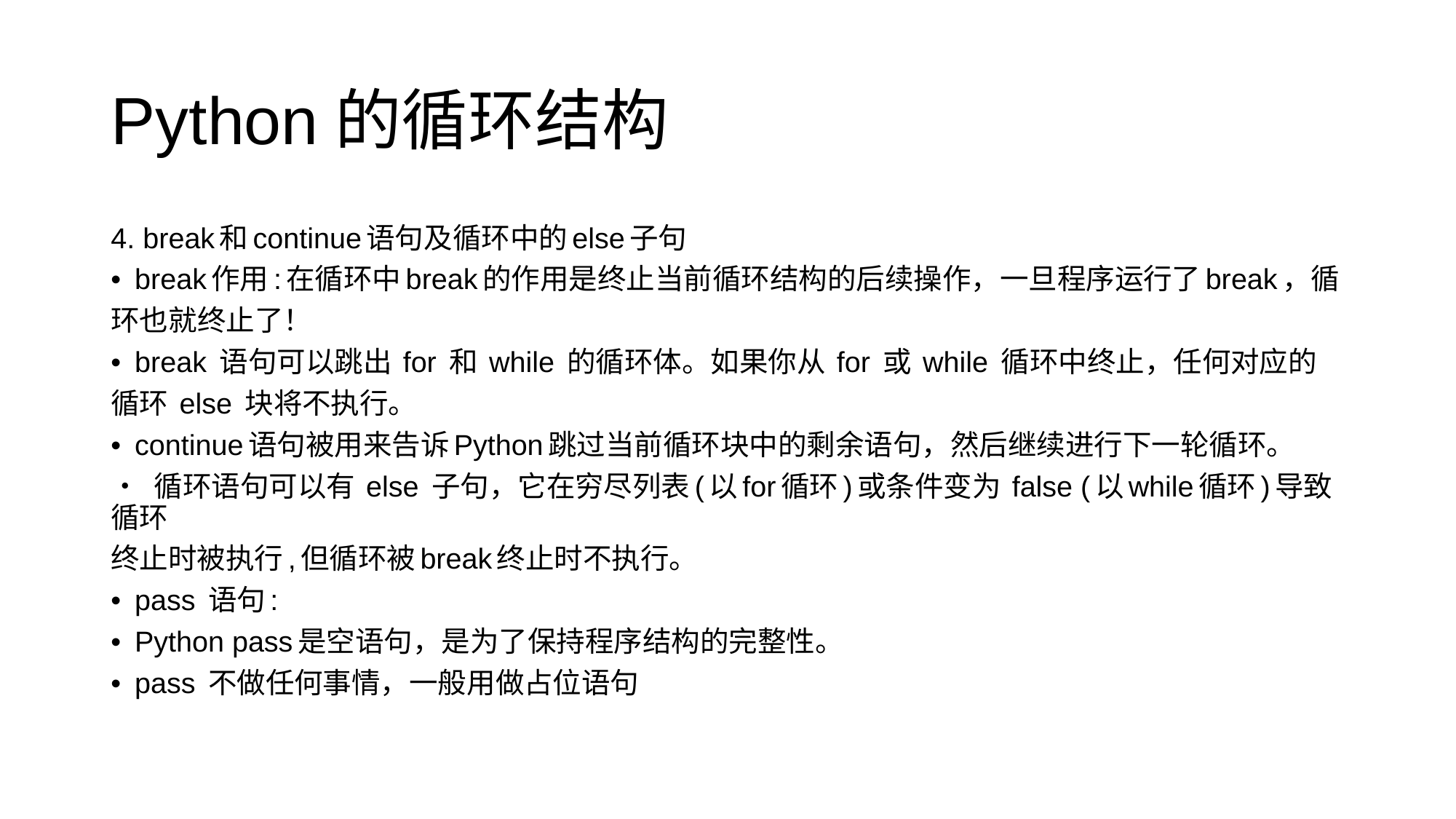

# Python的循环结构
4. break和continue语句及循环中的else子句
•  break作用:在循环中break的作用是终止当前循环结构的后续操作，一旦程序运行了break，循
环也就终止了！
•  break 语句可以跳出 for 和 while 的循环体。如果你从 for 或 while 循环中终止，任何对应的
循环 else 块将不执行。
•  continue语句被用来告诉Python跳过当前循环块中的剩余语句，然后继续进行下一轮循环。
•  循环语句可以有 else 子句，它在穷尽列表(以for循环)或条件变为 false (以while循环)导致循环
终止时被执行,但循环被break终止时不执行。
•  pass 语句:
•  Python pass是空语句，是为了保持程序结构的完整性。
•  pass 不做任何事情，一般用做占位语句